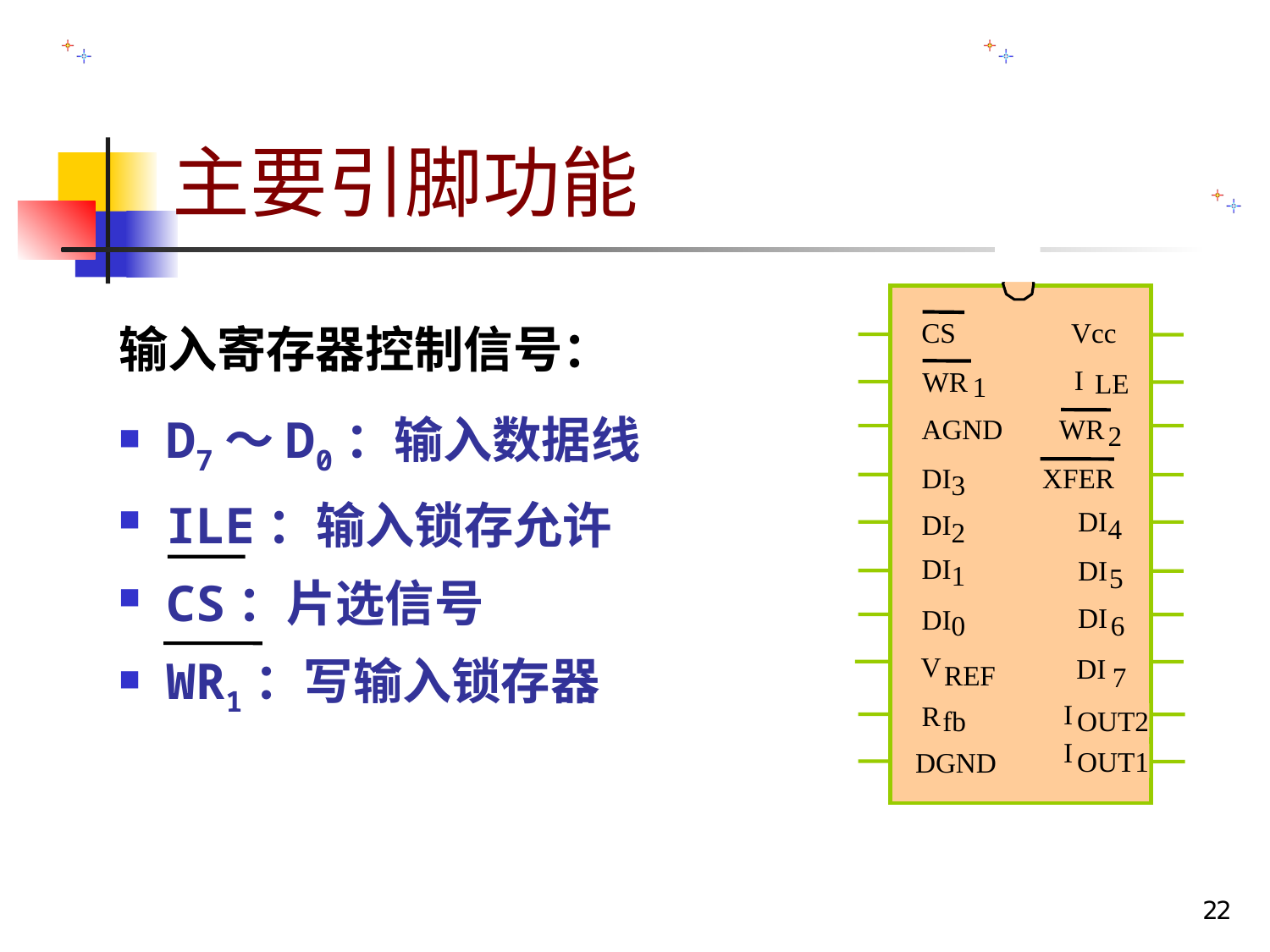

主要引脚功能

CS
 Vcc

     I
WR
LE
1

AGND
WR
2

DI
XFER
3

DI
DI
4
2

DI
   DI
1
5

   DI
DI
0
6

V
      DI
REF
7

I
R
fb
OUT2

I
OUT1
DGND

输入寄存器控制信号：
D7～D0：输入数据线
ILE：输入锁存允许
CS：片选信号
WR1：写输入锁存器

22